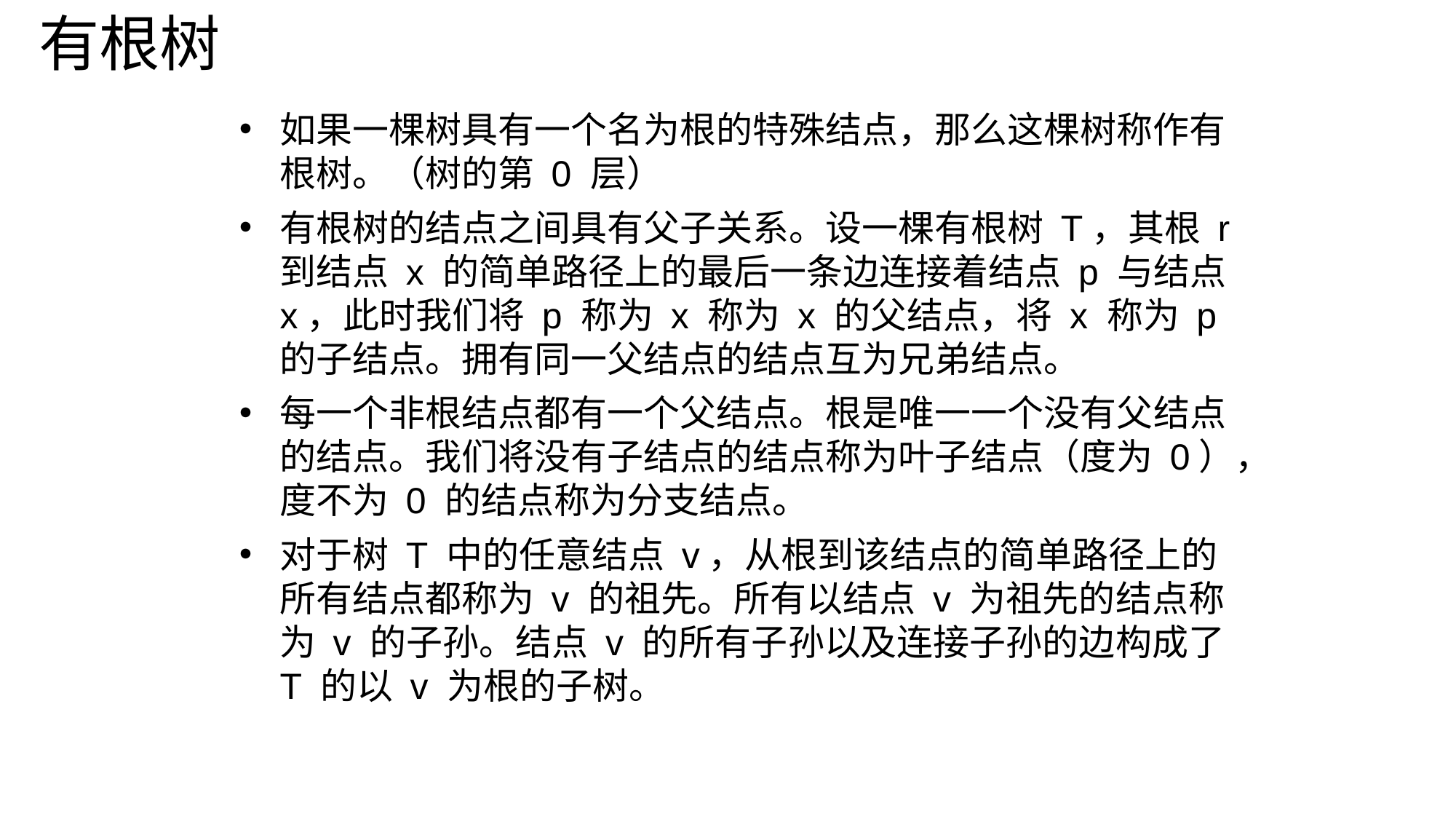

有根树
如果一棵树具有一个名为根的特殊结点，那么这棵树称作有根树。（树的第 0 层）
有根树的结点之间具有父子关系。设一棵有根树 T，其根 r 到结点 x 的简单路径上的最后一条边连接着结点 p 与结点 x，此时我们将 p 称为 x 称为 x 的父结点，将 x 称为 p 的子结点。拥有同一父结点的结点互为兄弟结点。
每一个非根结点都有一个父结点。根是唯一一个没有父结点的结点。我们将没有子结点的结点称为叶子结点（度为 0），度不为 0 的结点称为分支结点。
对于树 T 中的任意结点 v，从根到该结点的简单路径上的所有结点都称为 v 的祖先。所有以结点 v 为祖先的结点称为 v 的子孙。结点 v 的所有子孙以及连接子孙的边构成了 T 的以 v 为根的子树。